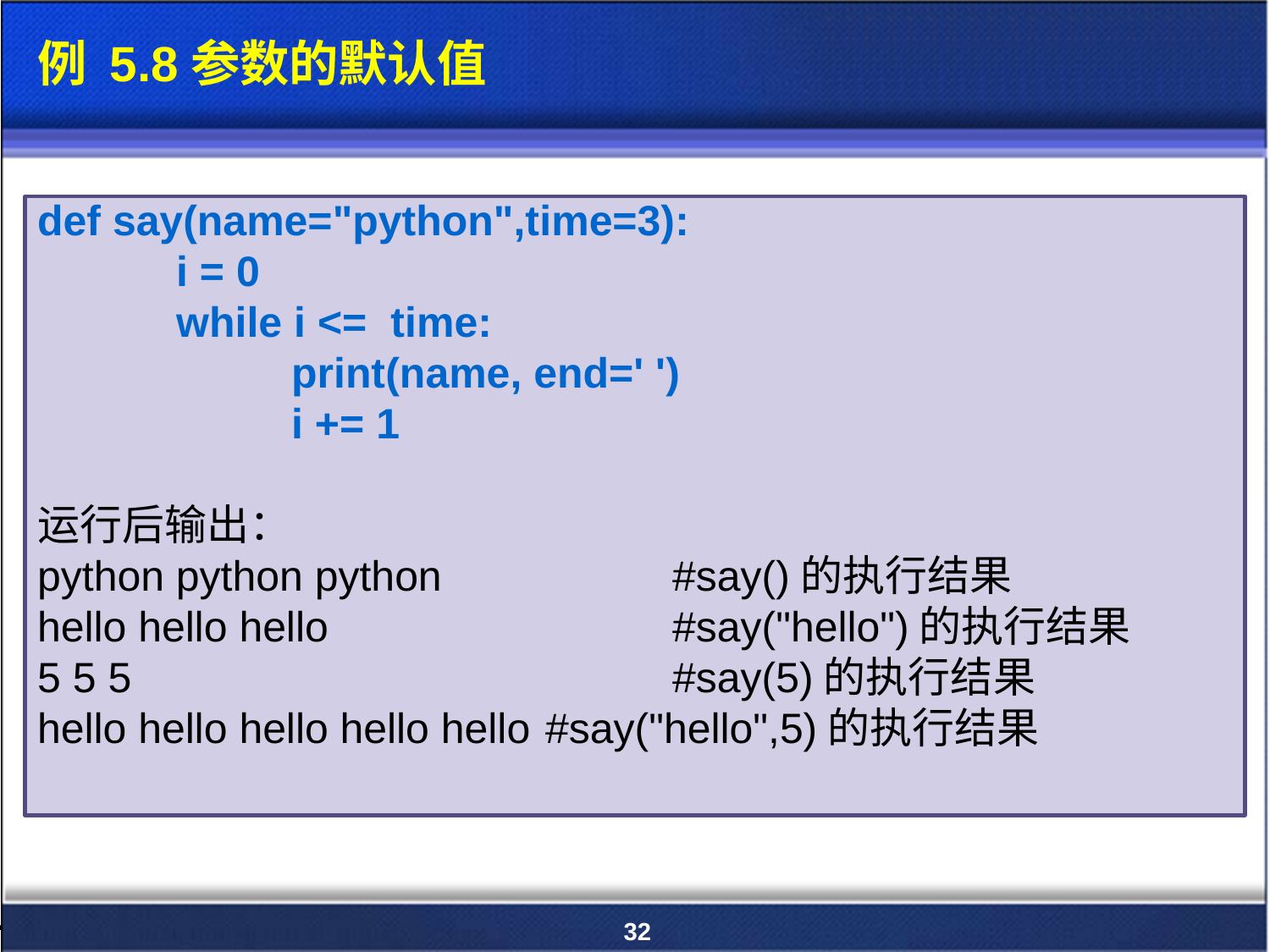

例 5.8参数的默认值

def say(name="python",time=3):
	 i = 0
	 while i <=  time:
	 	print(name, end=' ')
	 	i += 1

运行后输出：
python python python		#say()的执行结果
hello hello hello			#say("hello")的执行结果
5 5 5					#say(5)的执行结果
hello hello hello hello hello	#say("hello",5)的执行结果

32